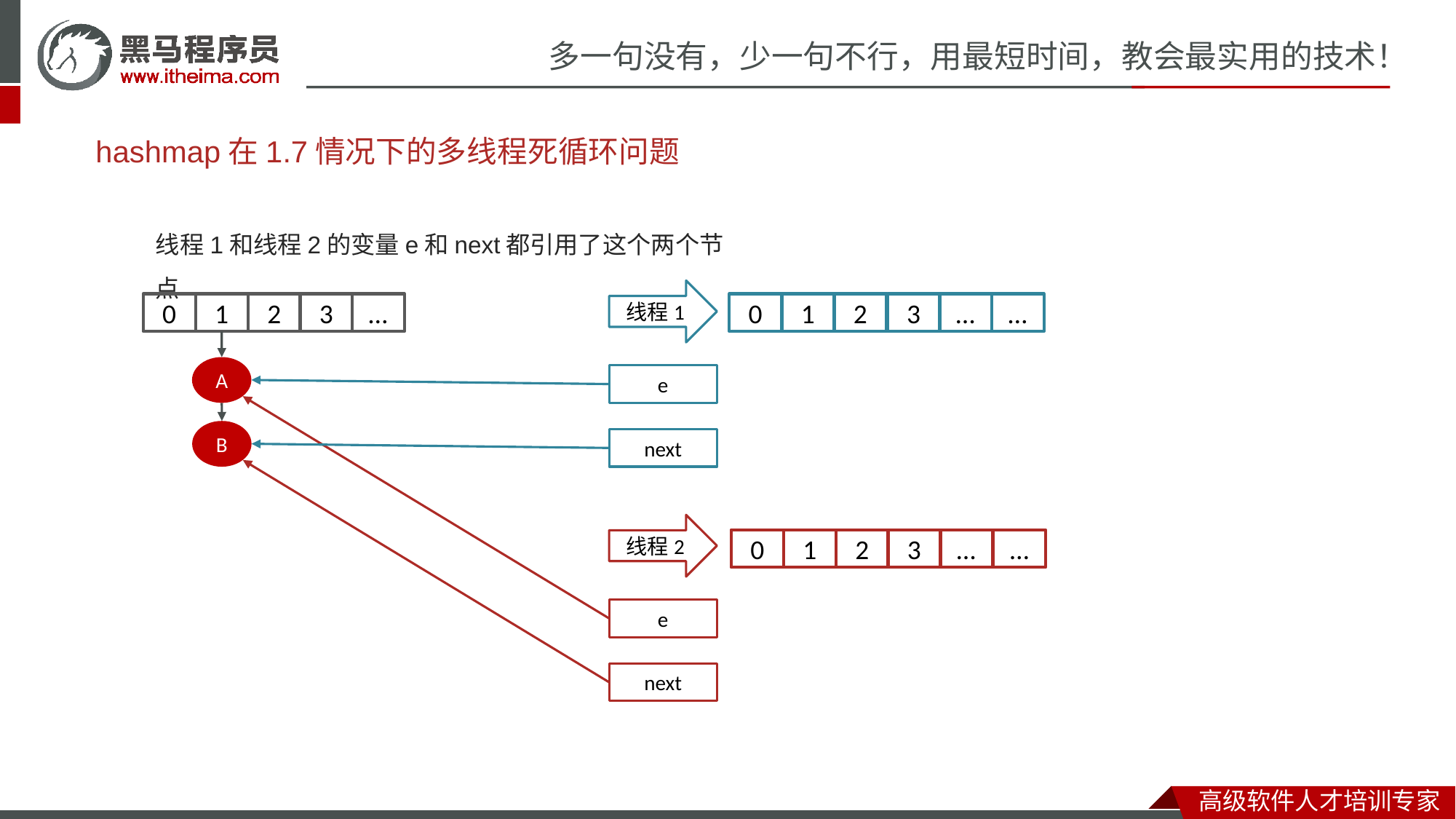

# hashmap在1.7情况下的多线程死循环问题
线程1和线程2的变量e和next都引用了这个两个节点
线程1
0
1
2
3
…
0
1
2
3
…
…
A
e
B
next
线程2
0
1
2
3
…
…
e
next